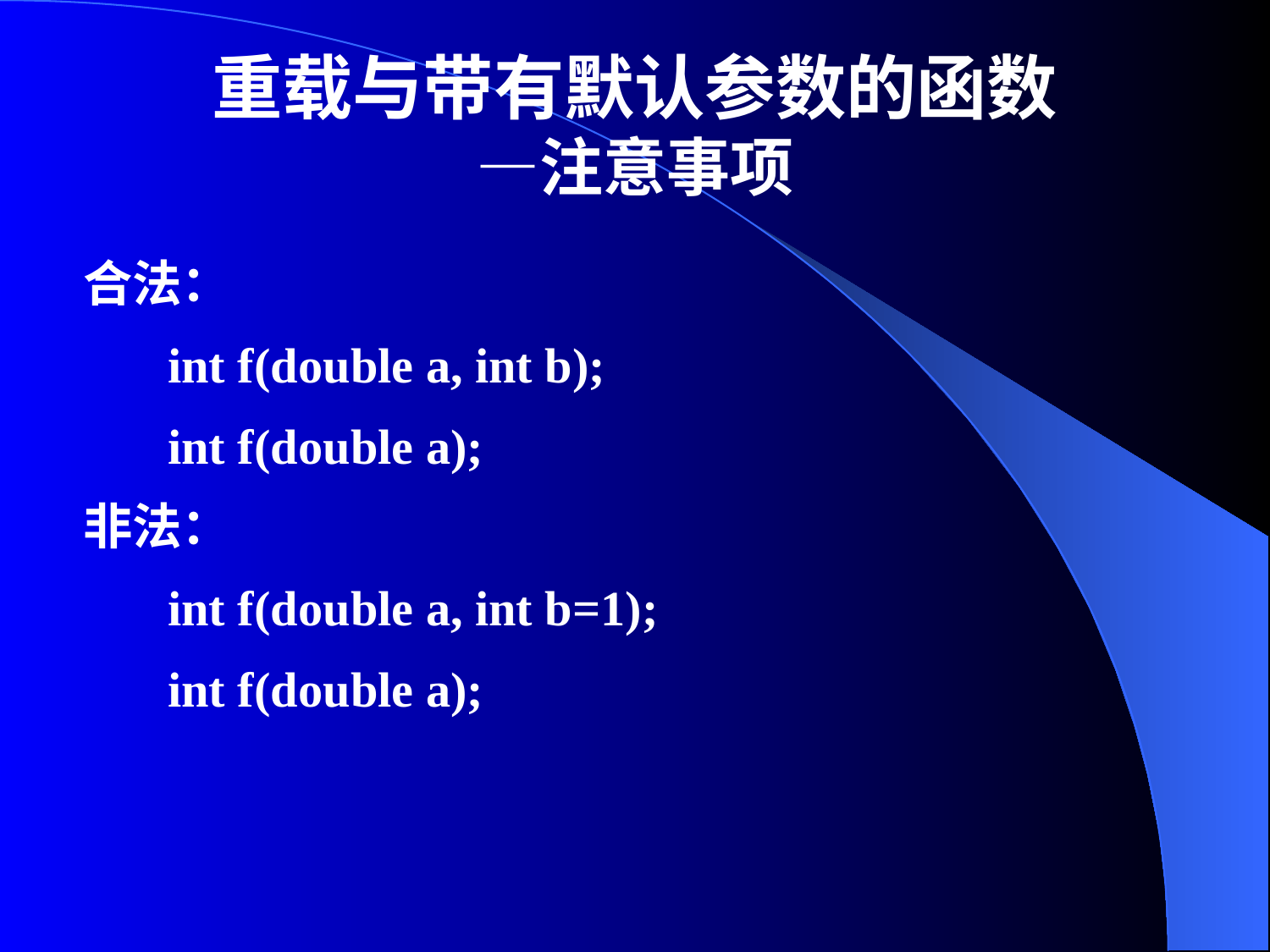

# 重载与带有默认参数的函数 —注意事项
合法：
	int f(double a, int b);
	int f(double a);
非法：
	int f(double a, int b=1);
	int f(double a);